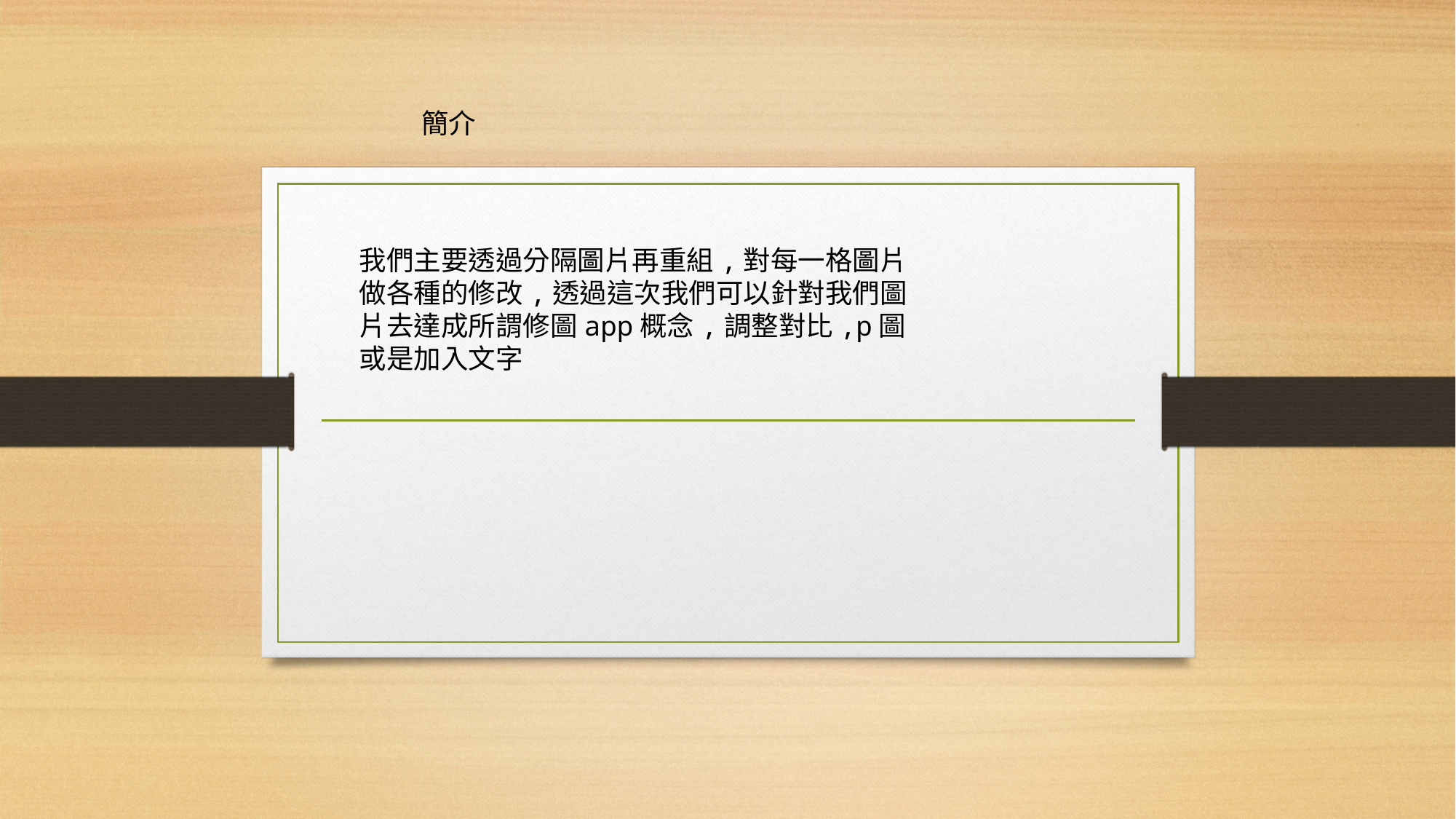

簡介
我們主要透過分隔圖片再重組,對每一格圖片做各種的修改,透過這次我們可以針對我們圖片去達成所謂修圖app概念,調整對比,p圖或是加入文字